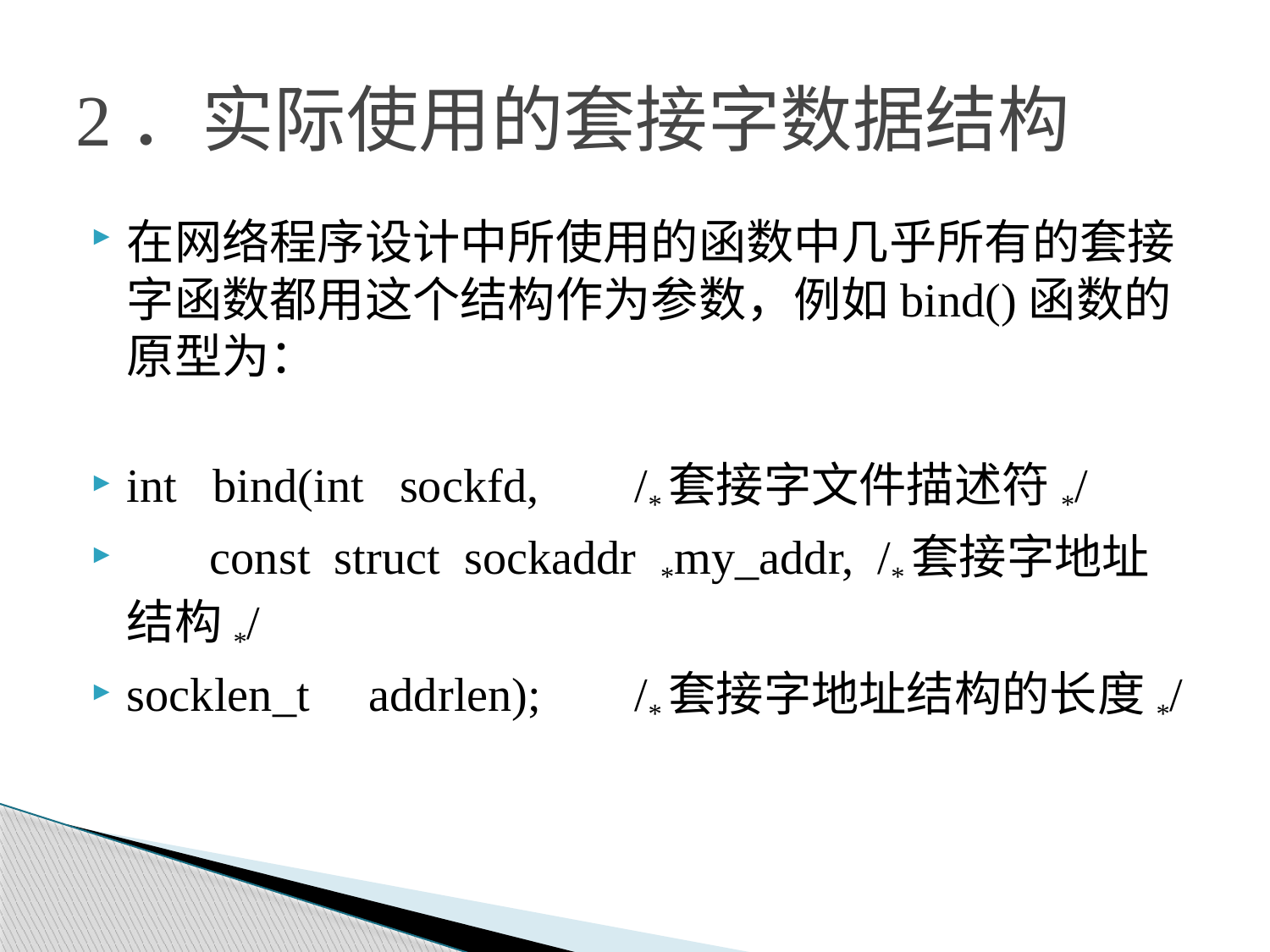

# 2．实际使用的套接字数据结构
在网络程序设计中所使用的函数中几乎所有的套接字函数都用这个结构作为参数，例如bind()函数的原型为：

int   bind(int   sockfd,  	/*套接字文件描述符*/
       const  struct  sockaddr  *my_addr,  /*套接字地址结构*/
socklen_t     addrlen);	/*套接字地址结构的长度*/